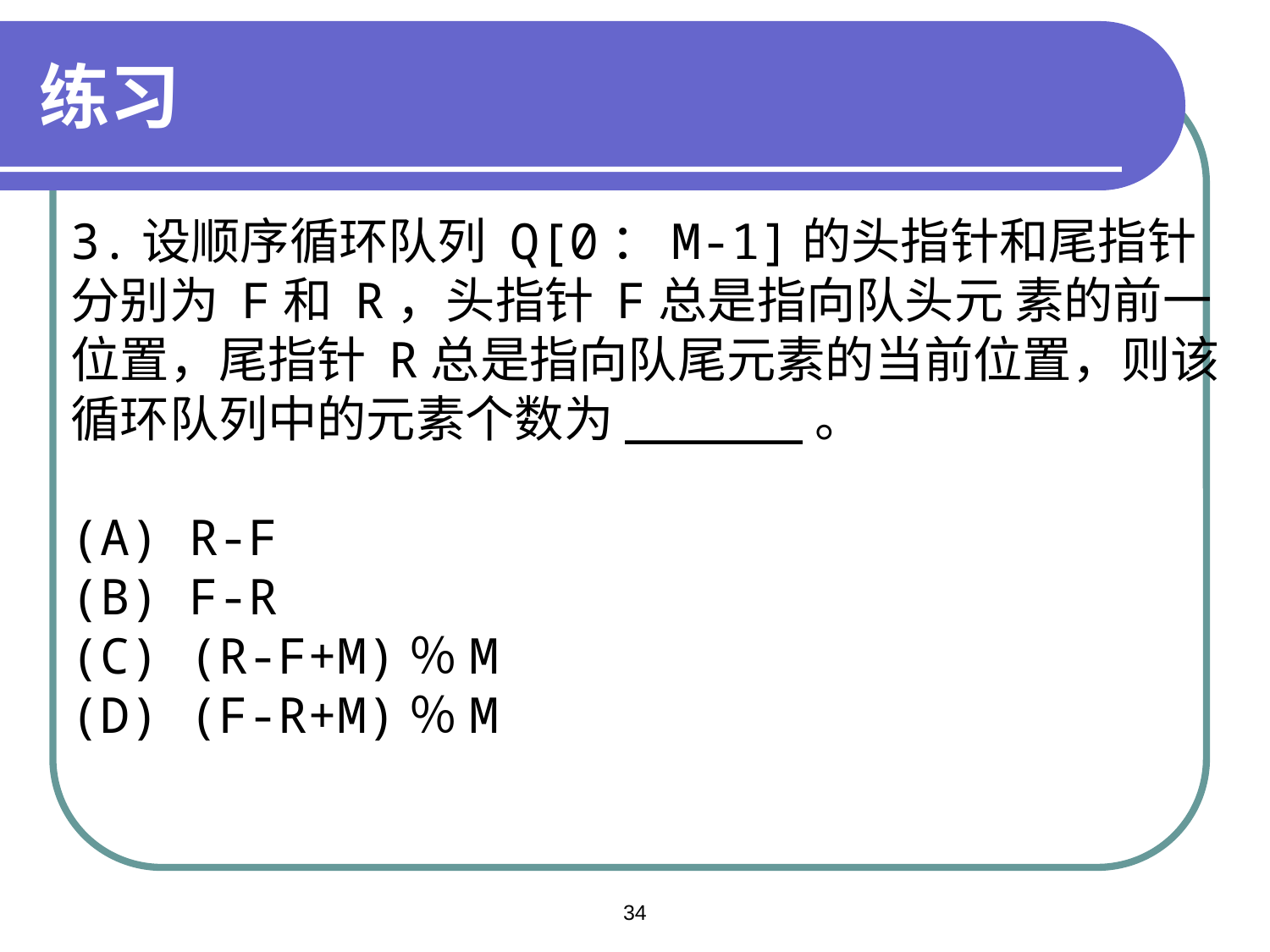

练习
3.设顺序循环队列 Q[0：M-1]的头指针和尾指针分别为 F和 R，头指针 F总是指向队头元 素的前一位置，尾指针 R总是指向队尾元素的当前位置，则该循环队列中的元素个数为______。

(A) R-F
(B) F-R
(C) (R-F+M)％M
(D) (F-R+M)％M

34